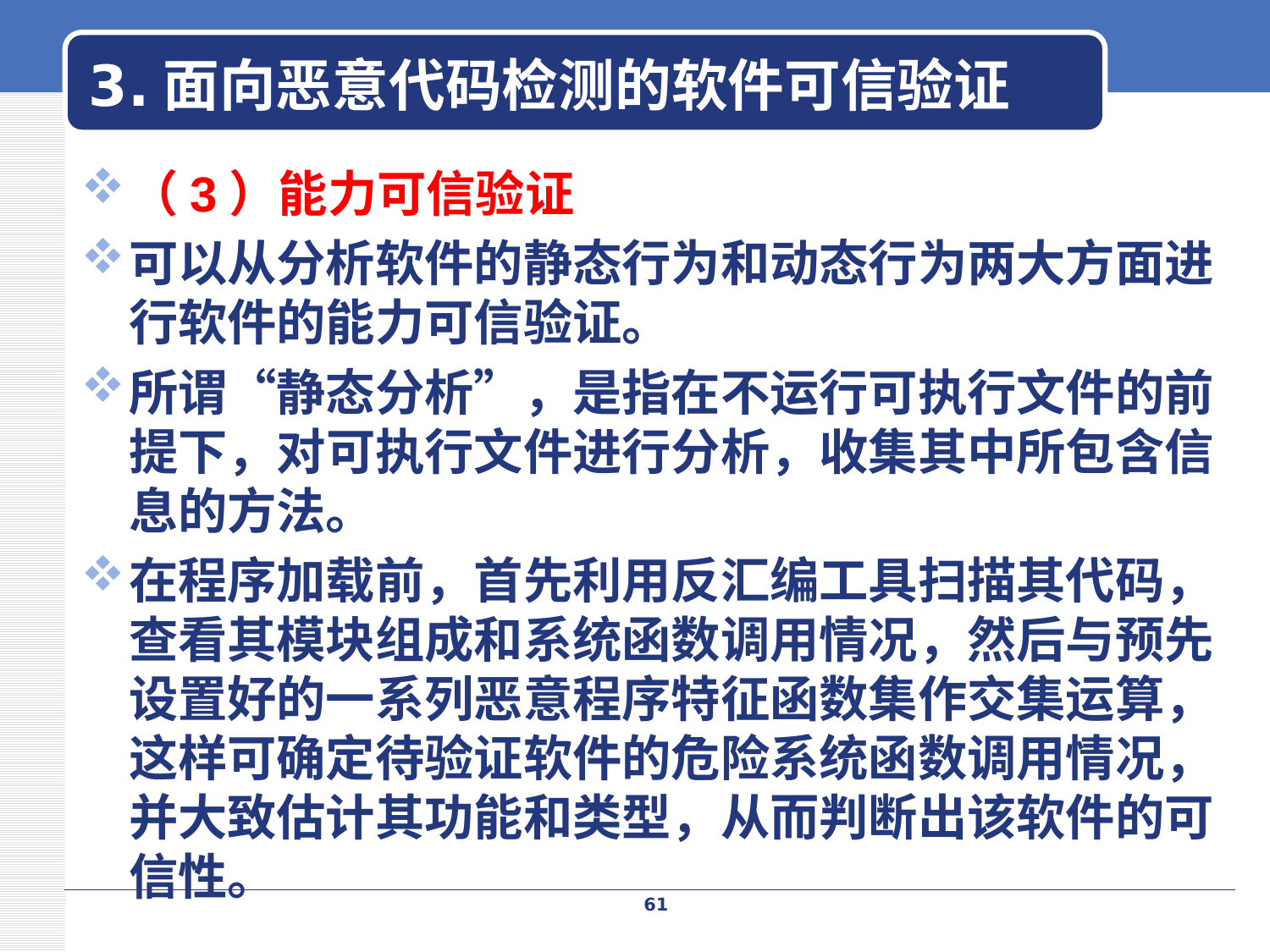

# 3.面向恶意代码检测的软件可信验证
（3）能力可信验证
可以从分析软件的静态行为和动态行为两大方面进行软件的能力可信验证。
所谓“静态分析”，是指在不运行可执行文件的前提下，对可执行文件进行分析，收集其中所包含信息的方法。
在程序加载前，首先利用反汇编工具扫描其代码，查看其模块组成和系统函数调用情况，然后与预先设置好的一系列恶意程序特征函数集作交集运算，这样可确定待验证软件的危险系统函数调用情况，并大致估计其功能和类型，从而判断出该软件的可信性。

61